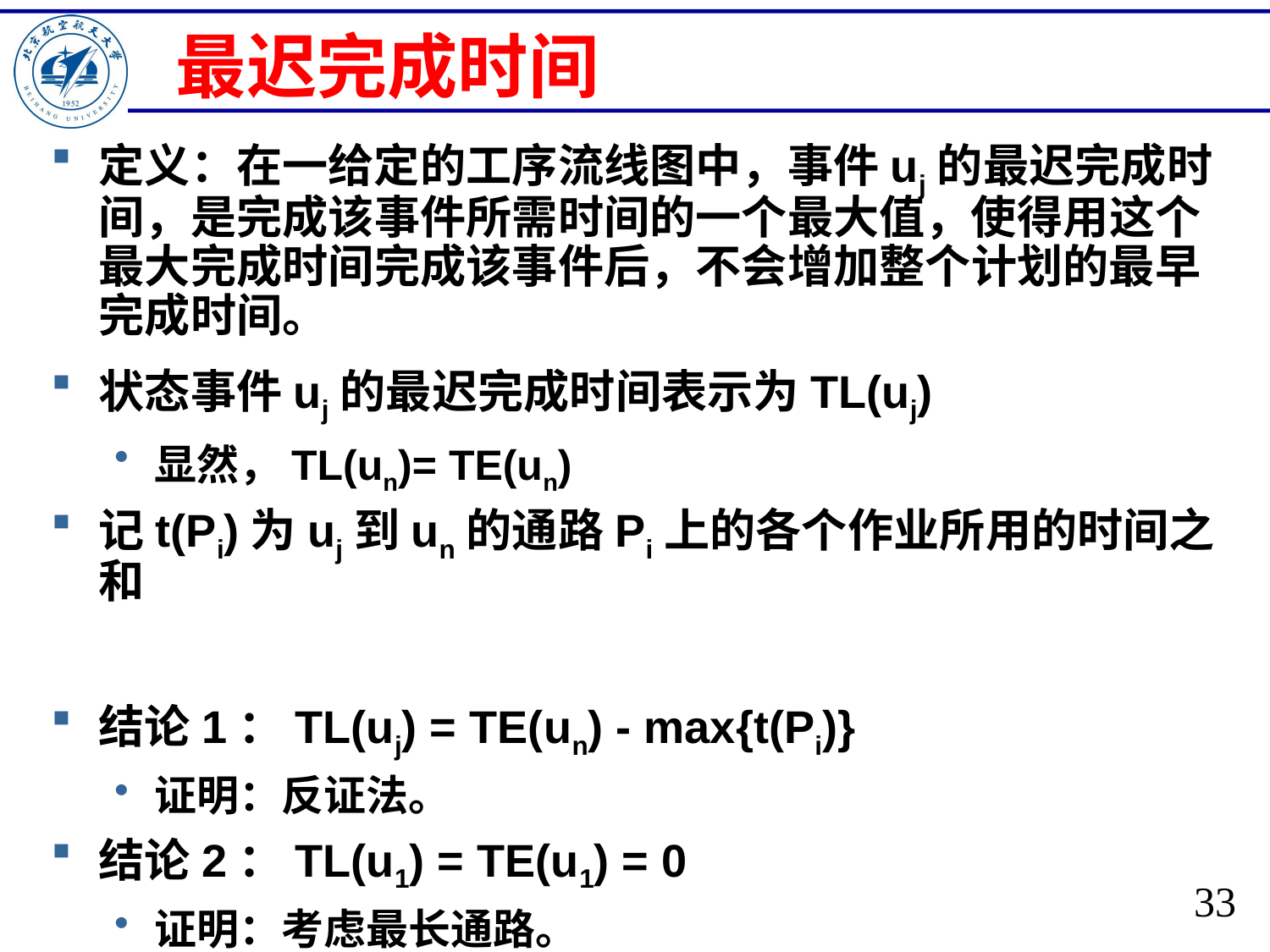

# 最迟完成时间
定义：在一给定的工序流线图中，事件uj的最迟完成时间，是完成该事件所需时间的一个最大值，使得用这个最大完成时间完成该事件后，不会增加整个计划的最早完成时间。
状态事件uj的最迟完成时间表示为TL(uj)
显然，TL(un)= TE(un)
记t(Pi)为uj到un的通路Pi上的各个作业所用的时间之和

结论1：TL(uj) = TE(un) - max{t(Pi)}
证明：反证法。
结论2：TL(u1) = TE(u1) = 0
证明：考虑最长通路。